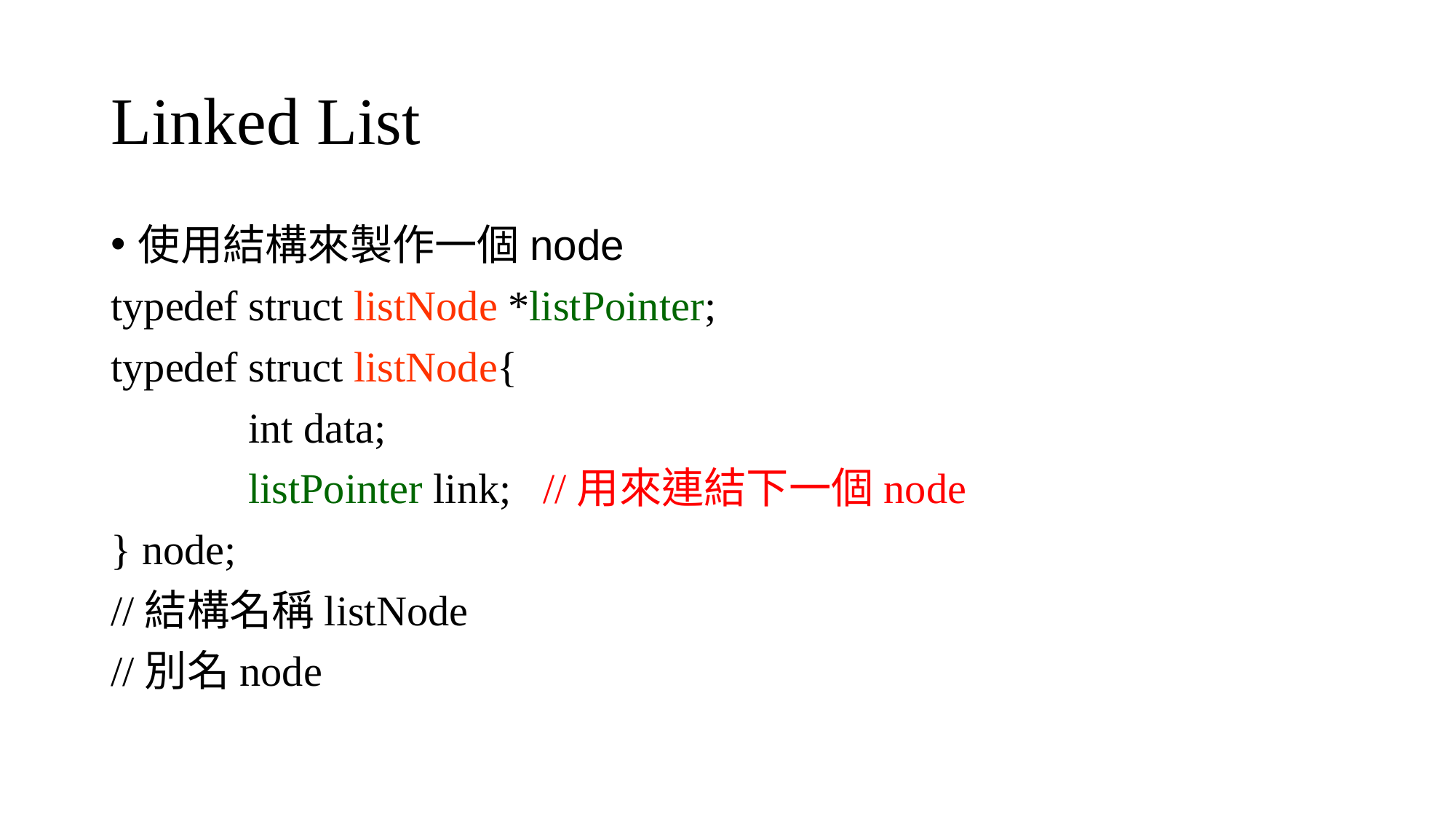

# Linked List
使用結構來製作一個node
typedef struct listNode *listPointer;
typedef struct listNode{
             int data;
             listPointer link;   //用來連結下一個node
} node;
//結構名稱listNode
//別名node